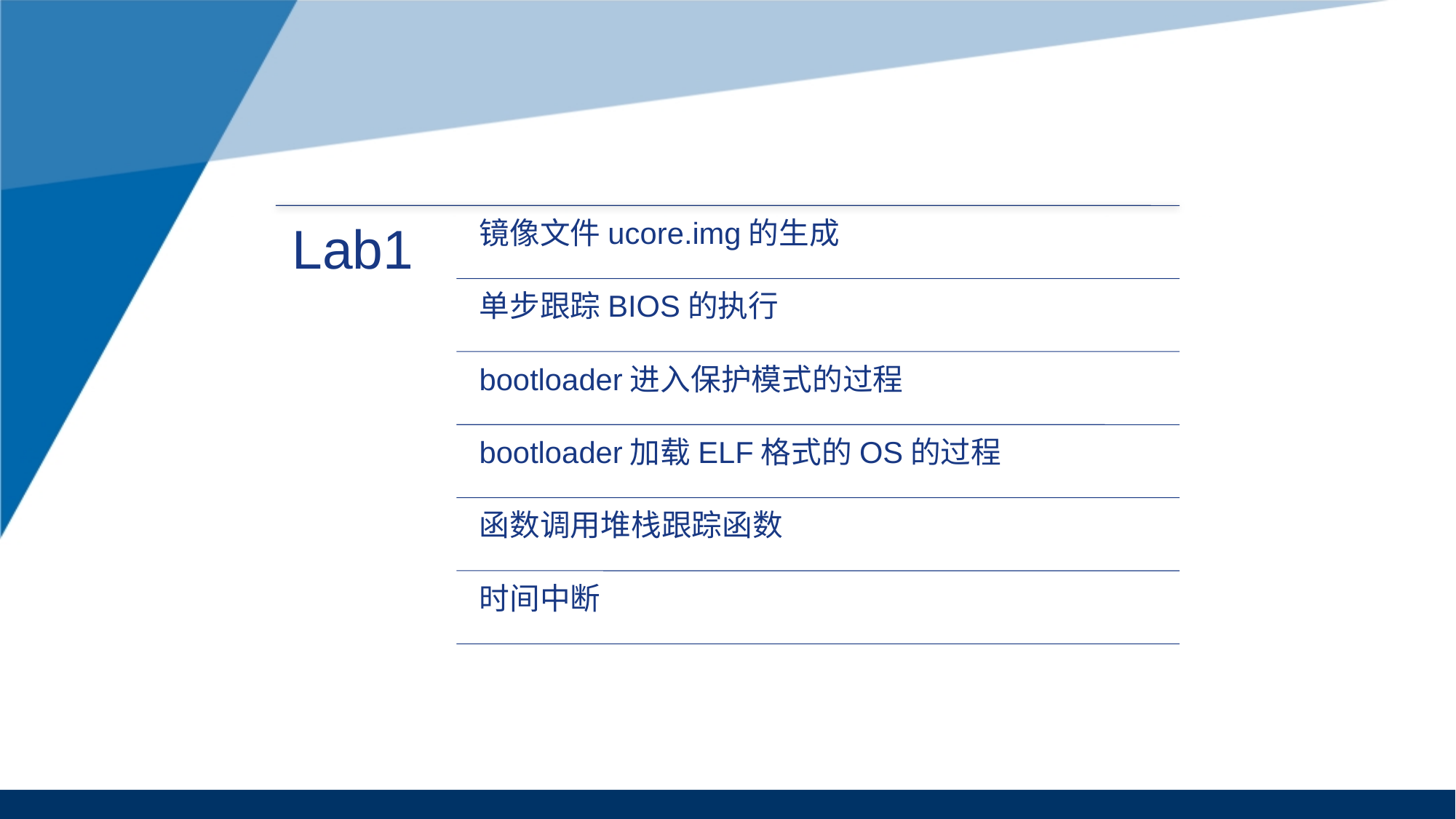

Lab1
镜像文件ucore.img的生成
单步跟踪BIOS的执行
bootloader进入保护模式的过程
bootloader加载ELF格式的OS的过程
函数调用堆栈跟踪函数
时间中断